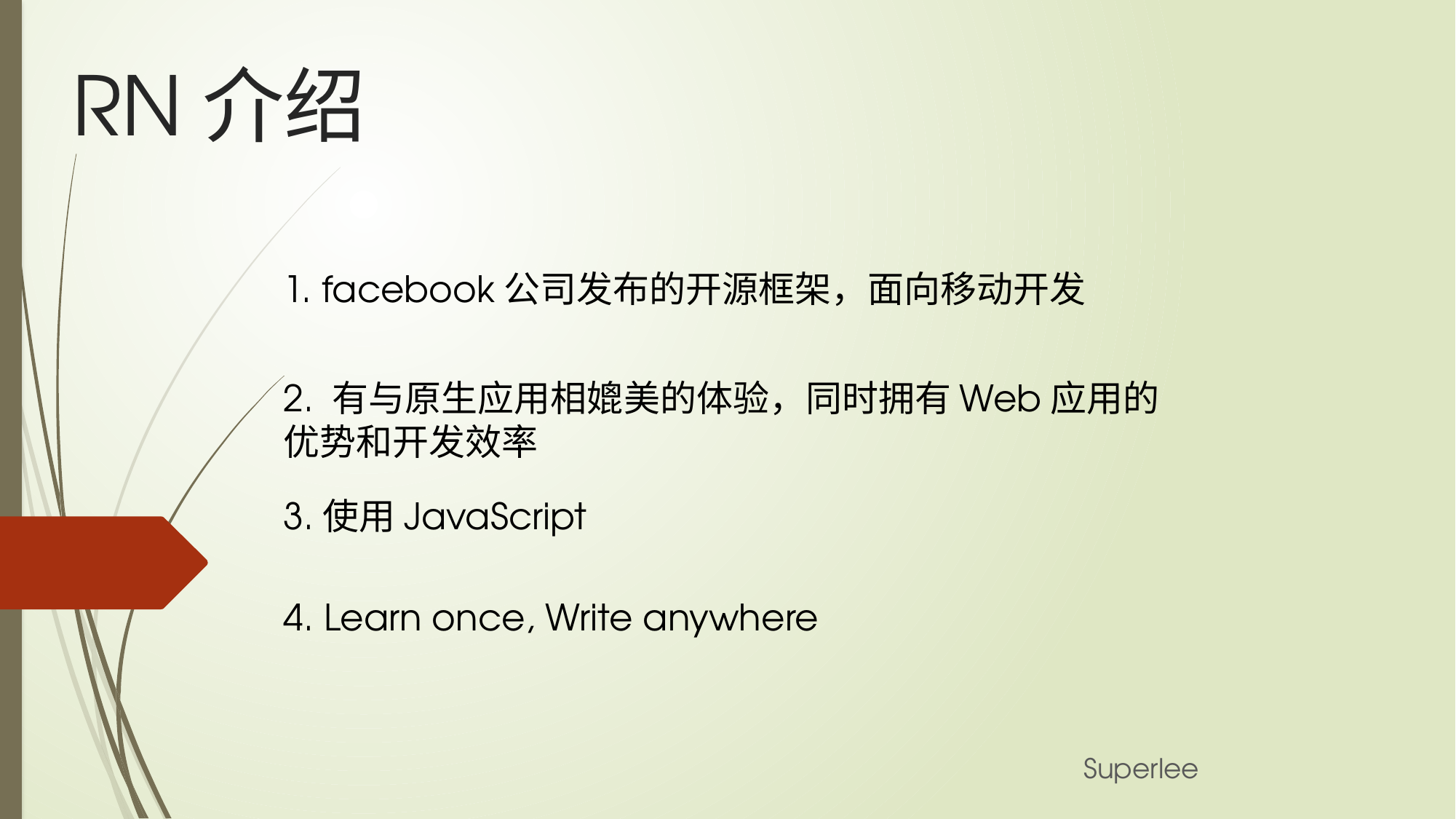

RN介绍
1. facebook公司发布的开源框架，面向移动开发
2. 有与原生应用相媲美的体验，同时拥有Web应用的优势和开发效率
3.使用JavaScript
4. Learn once, Write anywhere
Superlee